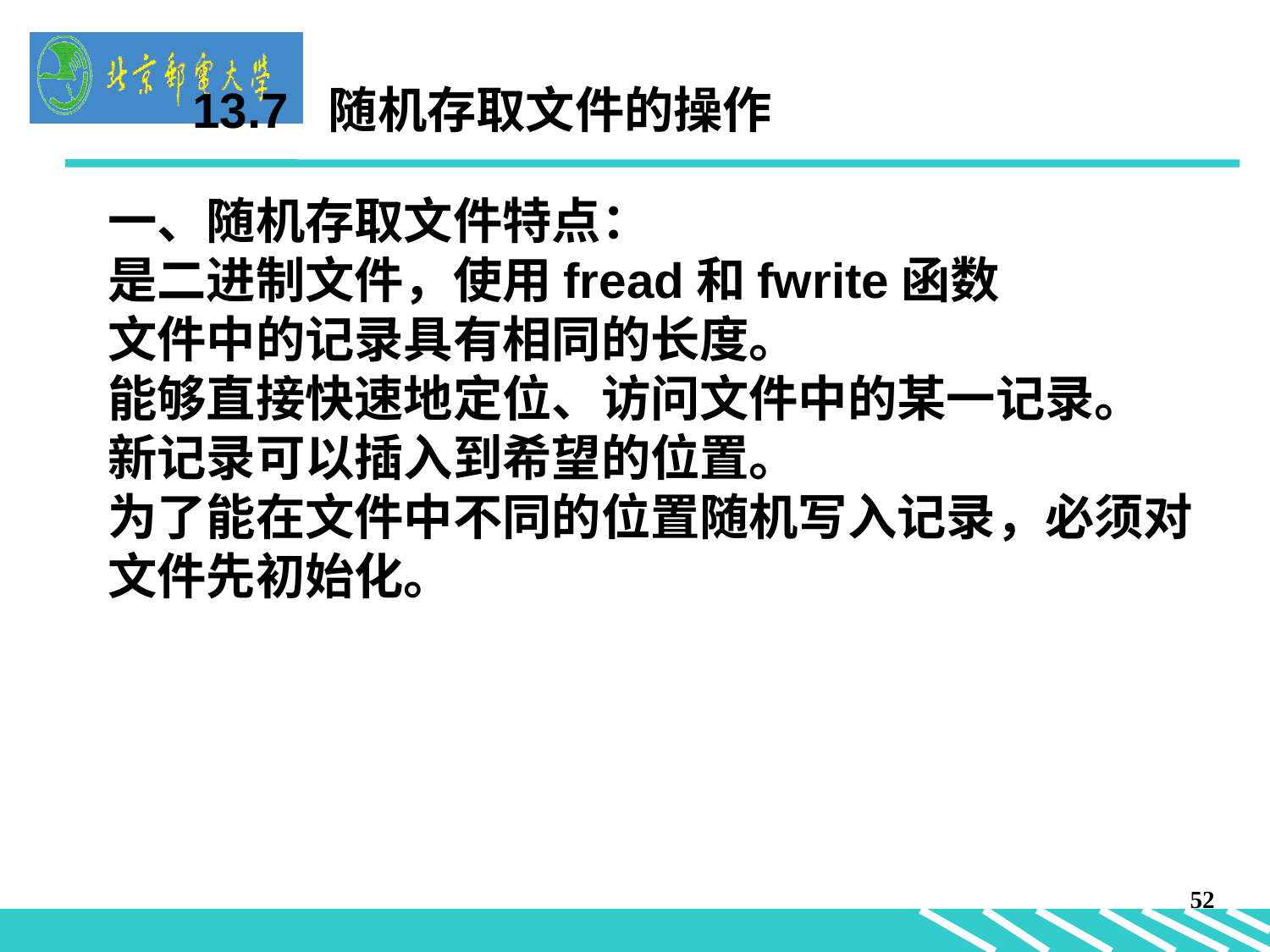

13.7  随机存取文件的操作
一、随机存取文件特点：
是二进制文件，使用fread和fwrite函数
文件中的记录具有相同的长度。
能够直接快速地定位、访问文件中的某一记录。
新记录可以插入到希望的位置。
为了能在文件中不同的位置随机写入记录，必须对文件先初始化。
52